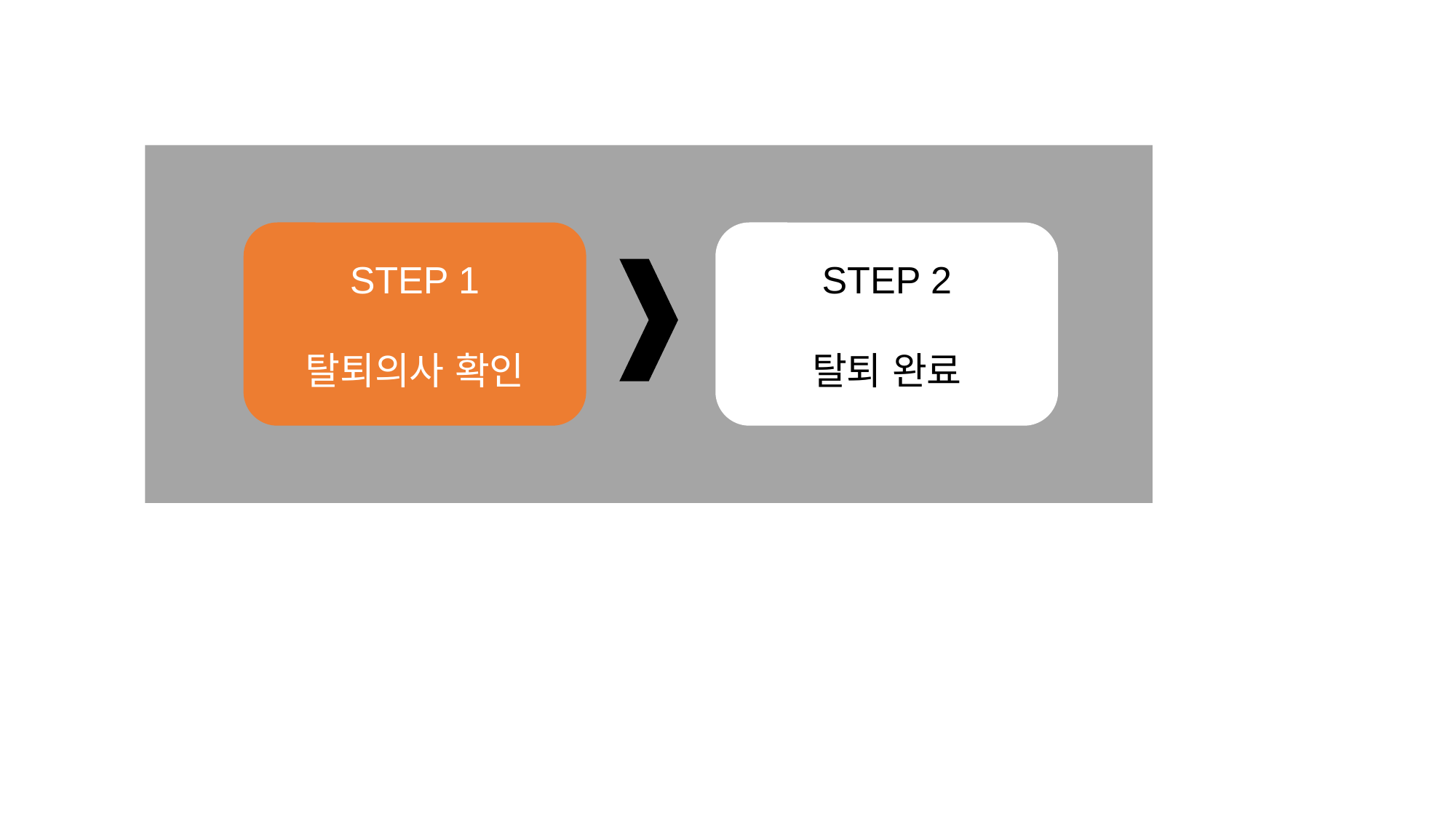

STEP 1

탈퇴의사 확인
STEP 2

탈퇴 완료